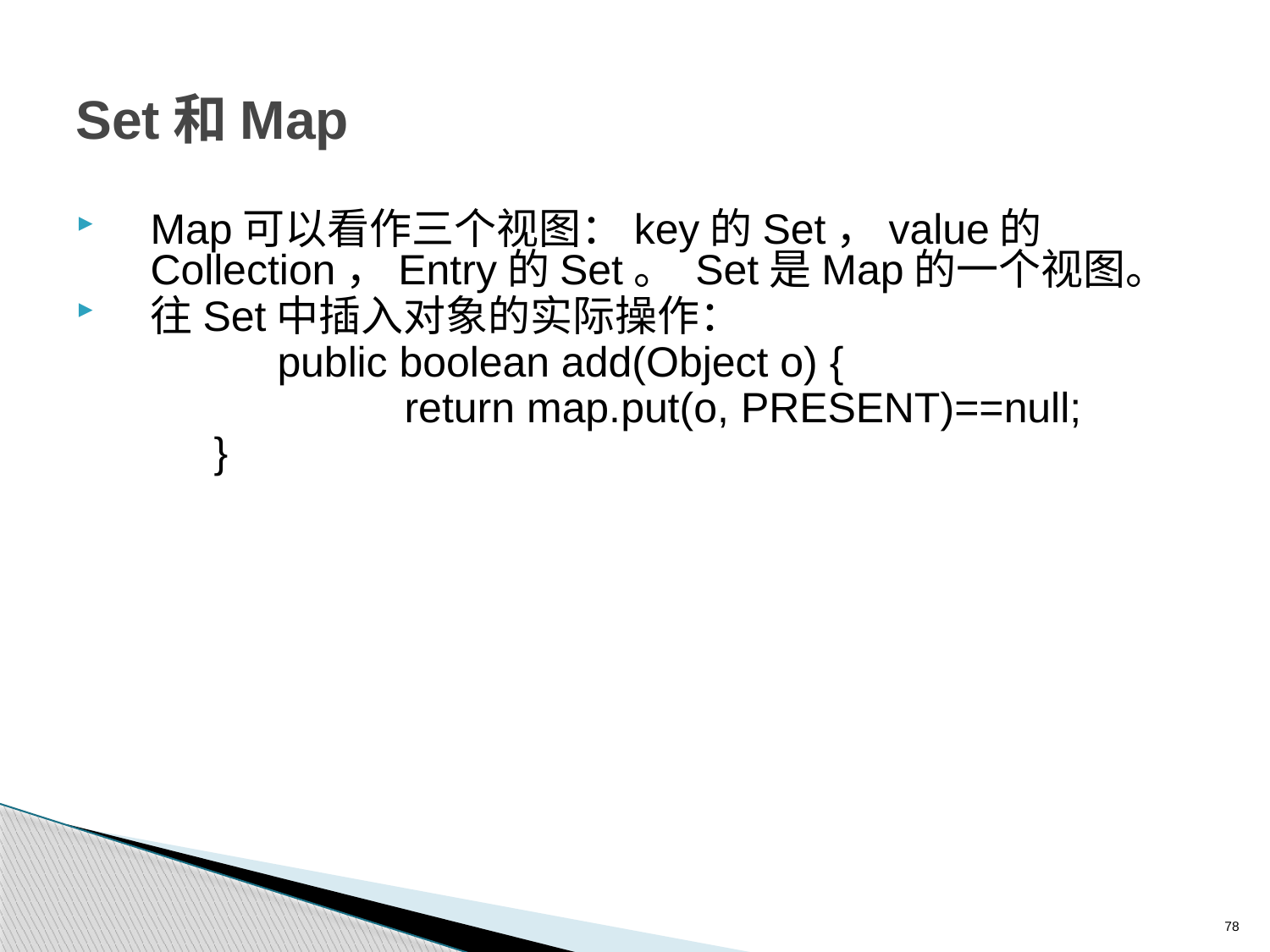

# Set和Map
Map可以看作三个视图：key的Set，value的Collection，Entry的Set。 Set是Map的一个视图。
往Set中插入对象的实际操作：
		public boolean add(Object o) {
			return map.put(o, PRESENT)==null;
	}
78